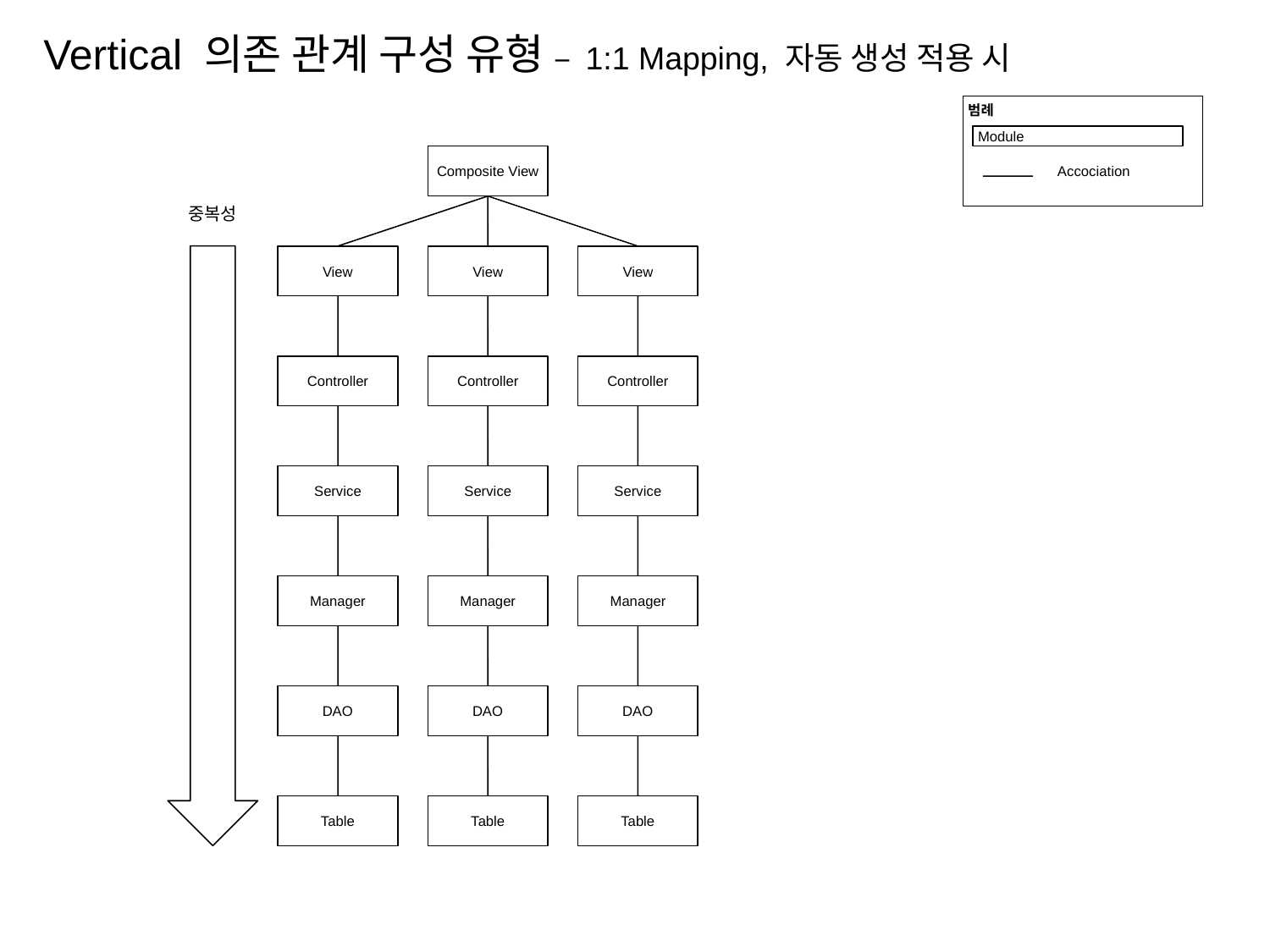

Vertical 의존 관계 구성 유형 – 1:1 Mapping, 자동 생성 적용 시
범례
Module
Composite View
Accociation

중복성

View
View
View

Controller
Controller
Controller

Service
Service
Service

Manager
Manager
Manager

DAO
DAO
DAO

Table
Table
Table